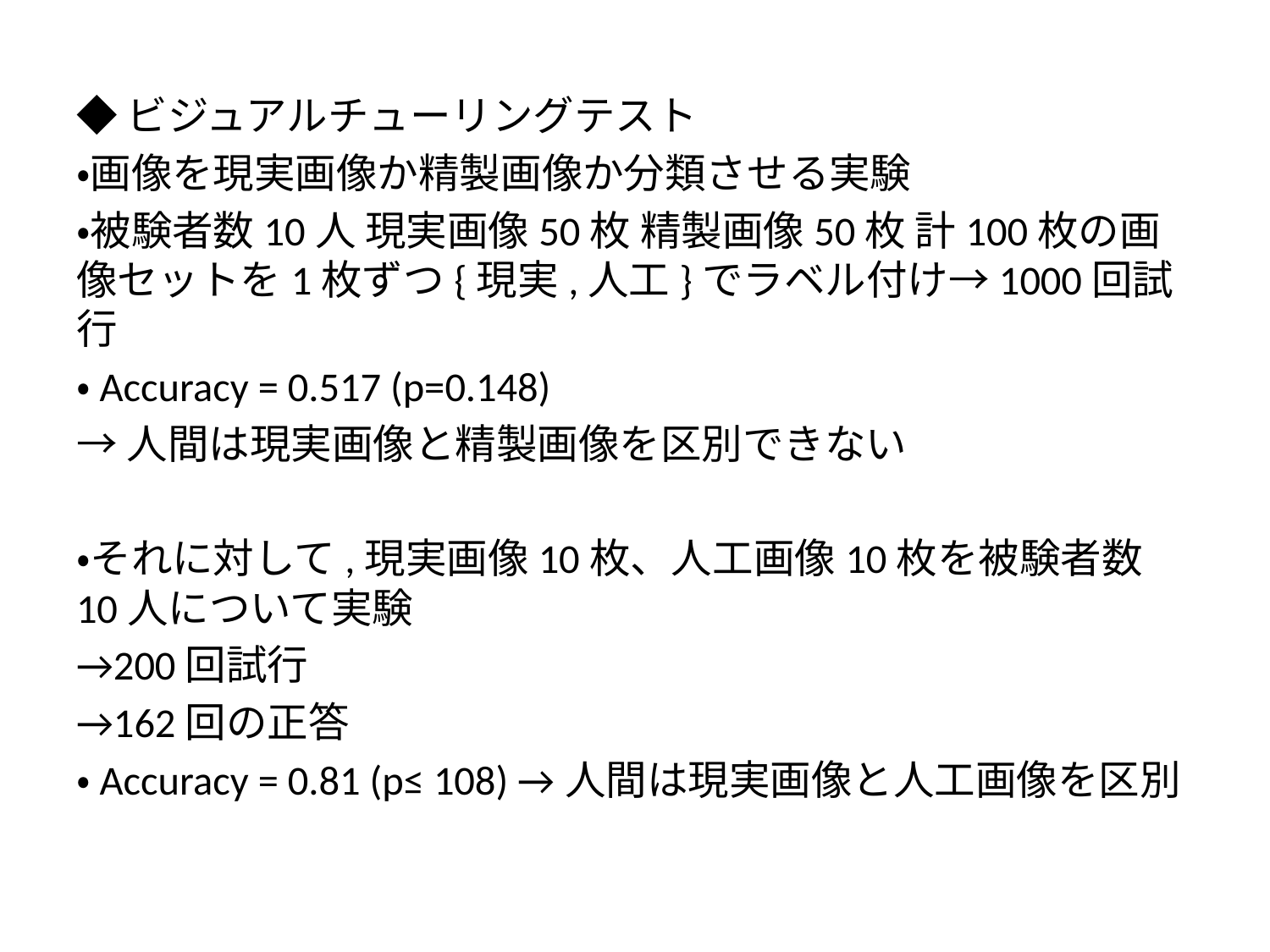

◆ビジュアルチューリングテスト
・画像を現実画像か精製画像か分類させる実験
・被験者数10人 現実画像50枚 精製画像50枚 計100枚の画像セットを1枚ずつ{現実,人工}でラベル付け→1000回試行
・Accuracy = 0.517 (p=0.148)
→人間は現実画像と精製画像を区別できない

・それに対して,現実画像10枚、人工画像10枚を被験者数10人について実験
→200回試行
→162回の正答
・Accuracy = 0.81 (p≤ 108) →人間は現実画像と人工画像を区別